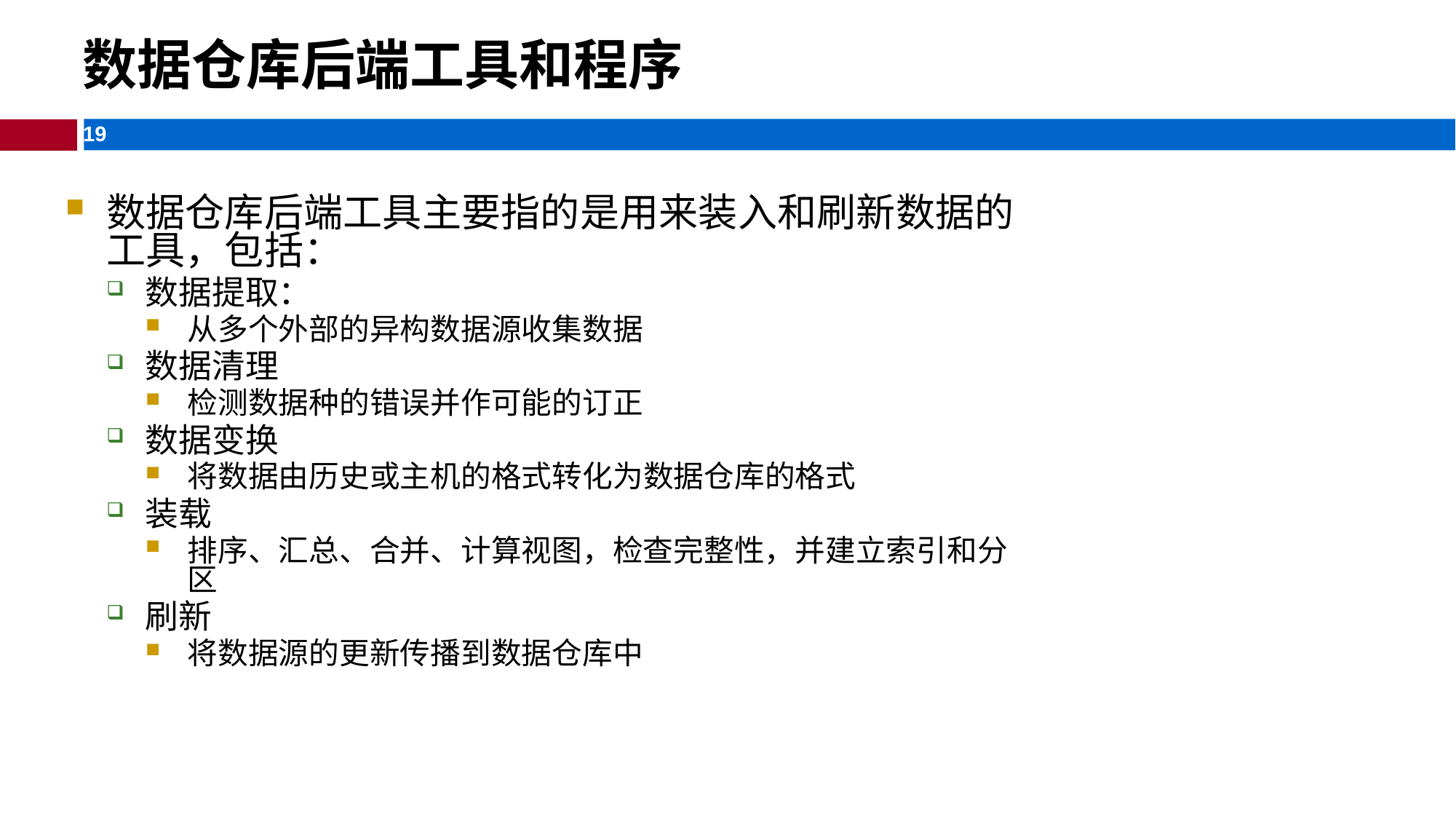

数据仓库后端工具和程序
数据仓库后端工具主要指的是用来装入和刷新数据的工具，包括：
数据提取：
从多个外部的异构数据源收集数据
数据清理
检测数据种的错误并作可能的订正
数据变换
将数据由历史或主机的格式转化为数据仓库的格式
装载
排序、汇总、合并、计算视图，检查完整性，并建立索引和分区
刷新
将数据源的更新传播到数据仓库中